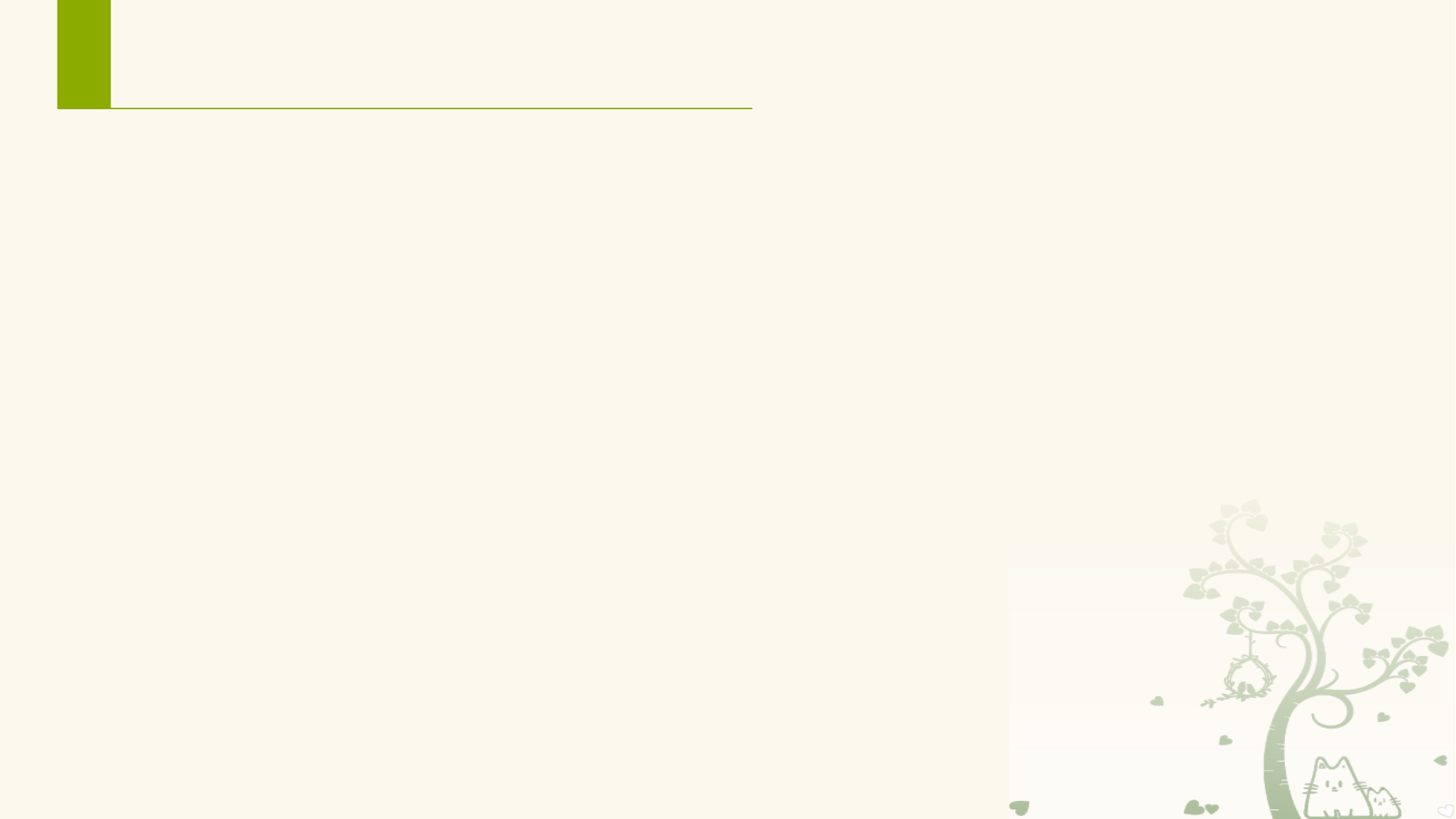

# 内容提要
Intent 对象
显式启动
隐式启动
隐式启动
使用意图过滤器， <intent-filter>
action，category，data
隐式启动的更多用法
活动之间传递数据
单向传递
返回值